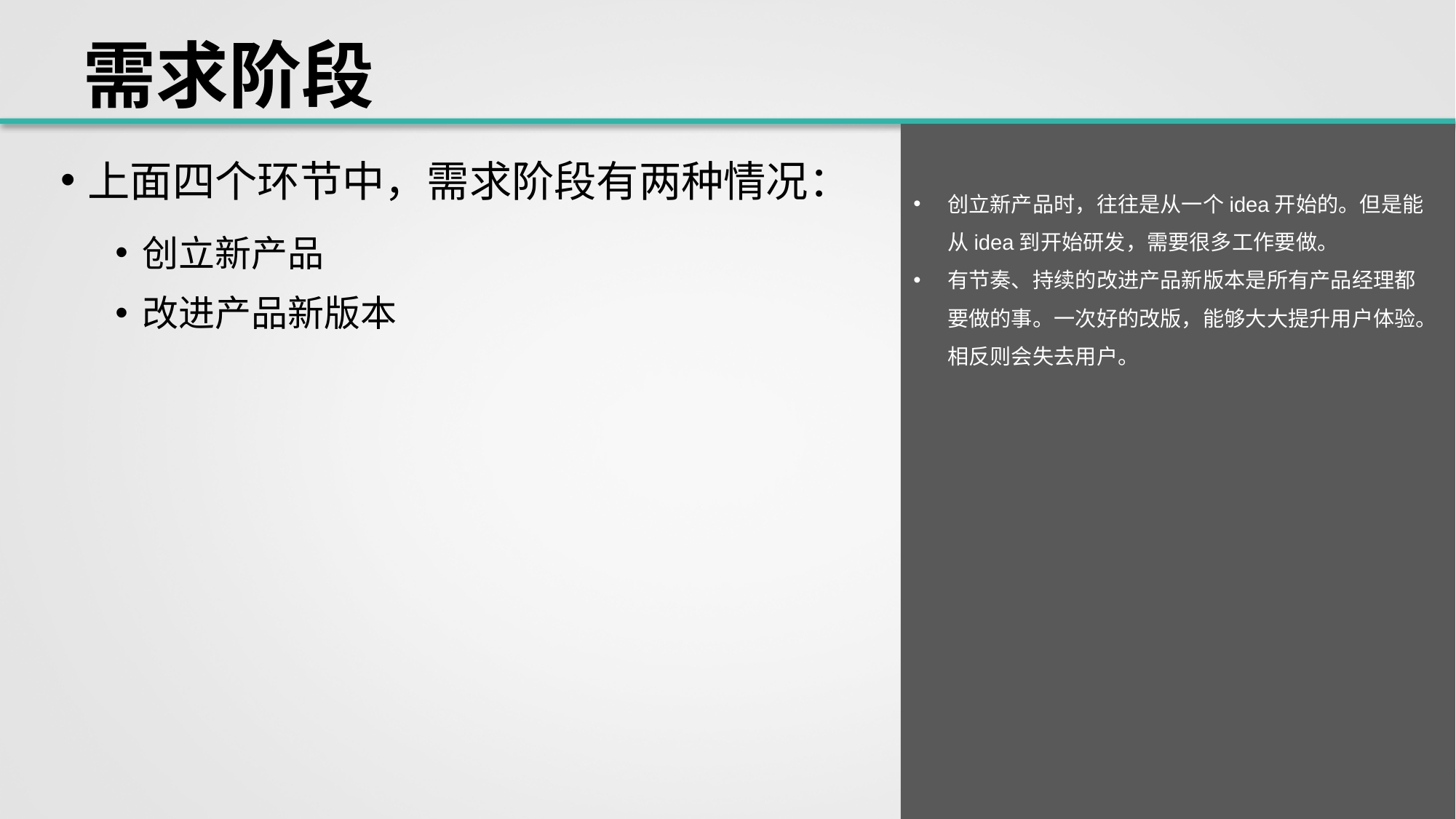

# 需求阶段

上面四个环节中，需求阶段有两种情况：
创立新产品
改进产品新版本
创立新产品时，往往是从一个idea开始的。但是能从idea到开始研发，需要很多工作要做。
有节奏、持续的改进产品新版本是所有产品经理都要做的事。一次好的改版，能够大大提升用户体验。相反则会失去用户。